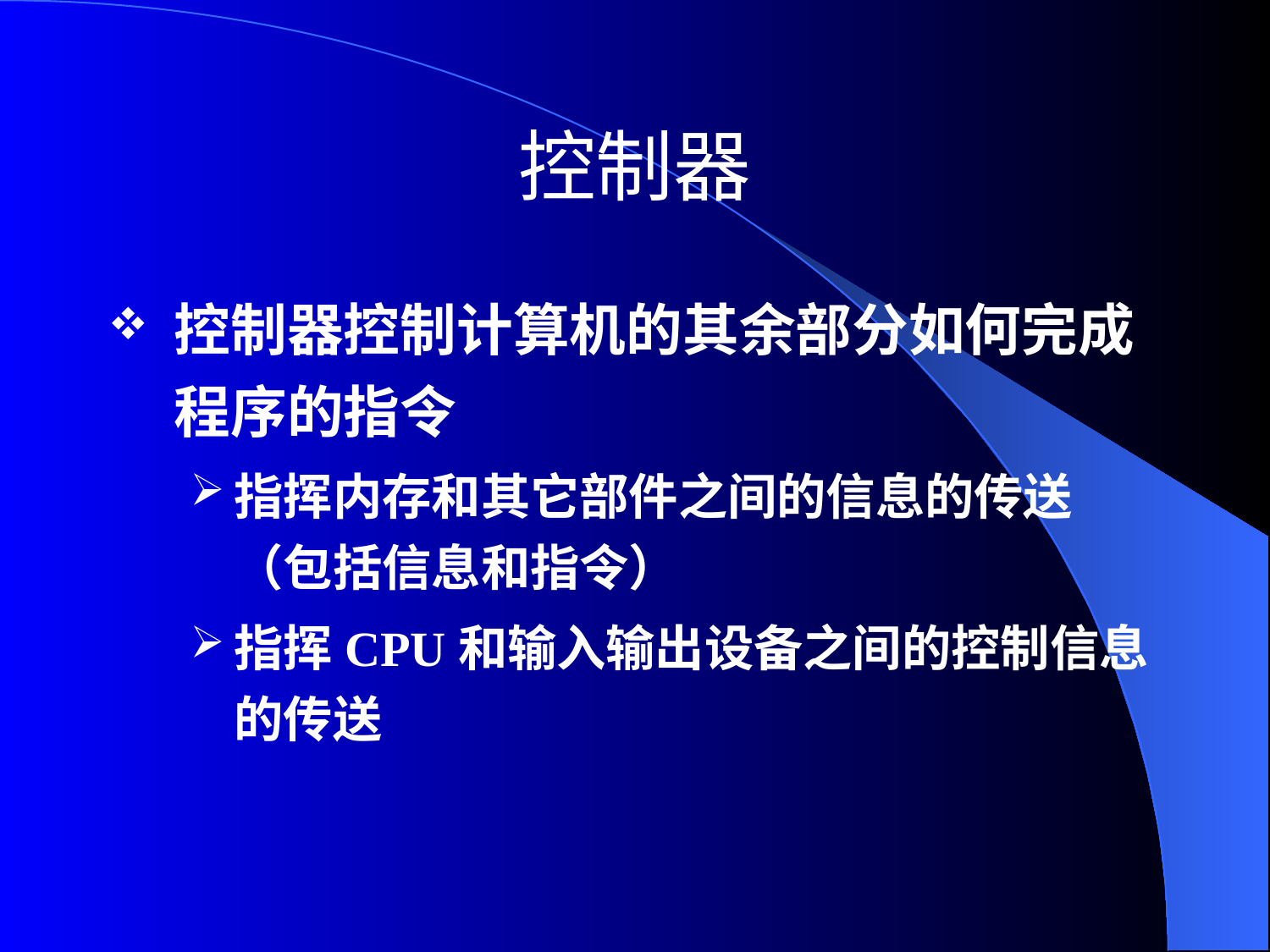

# 控制器
控制器控制计算机的其余部分如何完成程序的指令
指挥内存和其它部件之间的信息的传送（包括信息和指令）
指挥CPU和输入输出设备之间的控制信息的传送